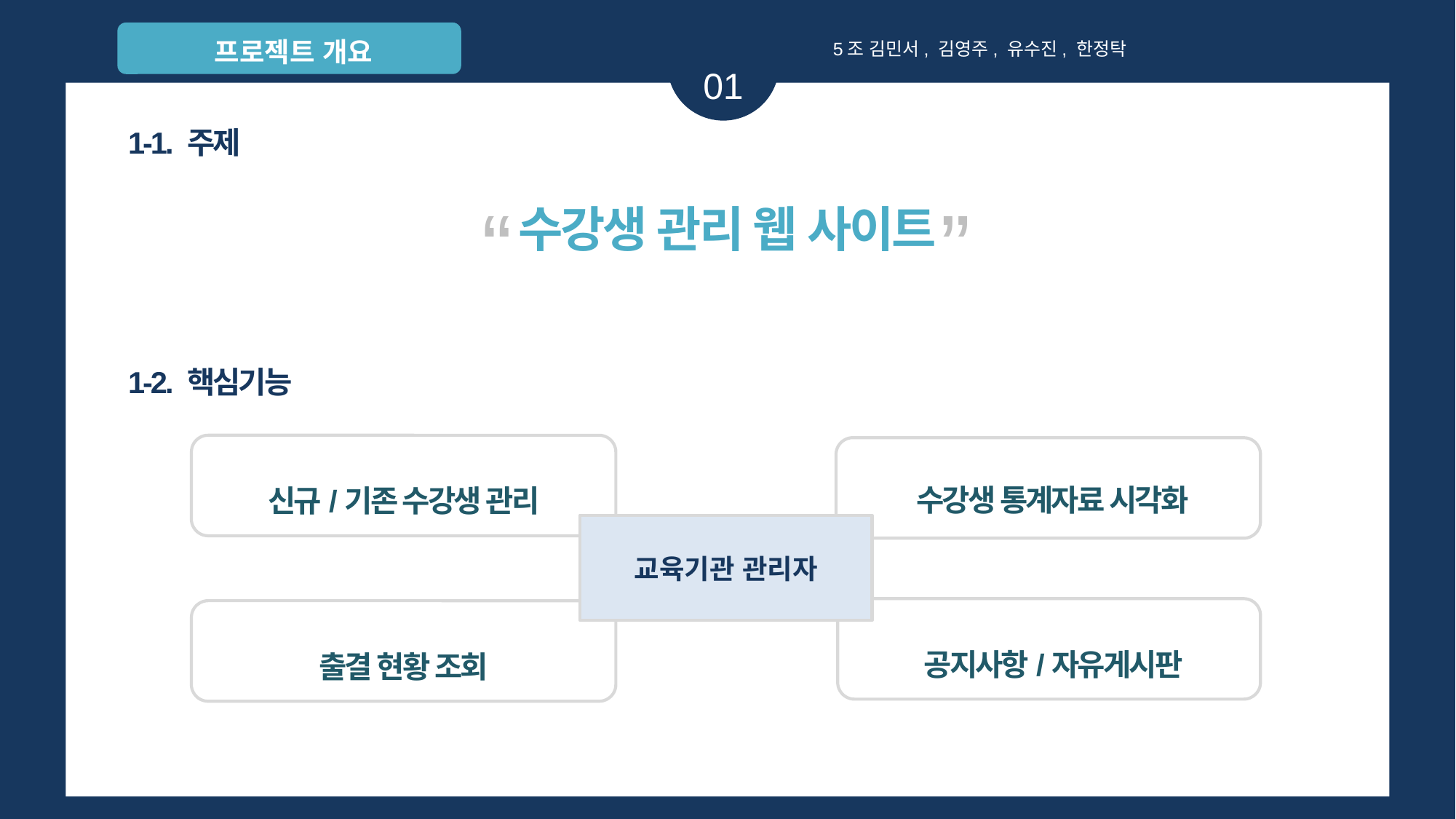

프로젝트 개요
분석
5조 김민서, 김영주, 유수진, 한정탁
01

1-1. 주제
“                 ”
수강생 관리 웹 사이트
1-2. 핵심기능

신규/기존 수강생 관리

수강생 통계자료 시각화
교육기관 관리자

공지사항/자유게시판

출결 현황 조회